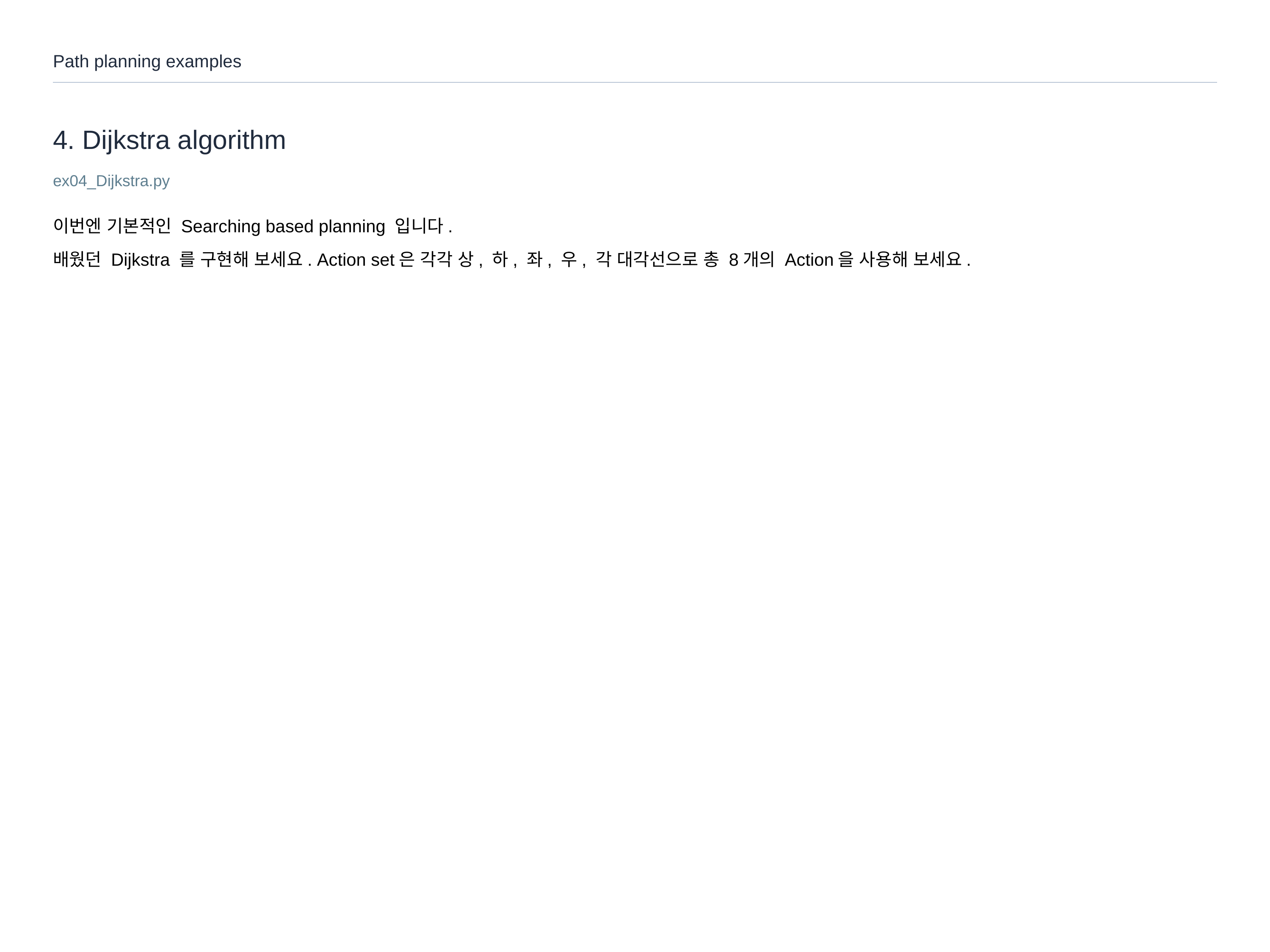

Path planning examples
# 4. Dijkstra algorithm
ex04_Dijkstra.py
이번엔 기본적인 Searching based planning 입니다.
배웠던 Dijkstra 를 구현해 보세요. Action set은 각각 상, 하, 좌, 우, 각 대각선으로 총 8개의 Action을 사용해 보세요.